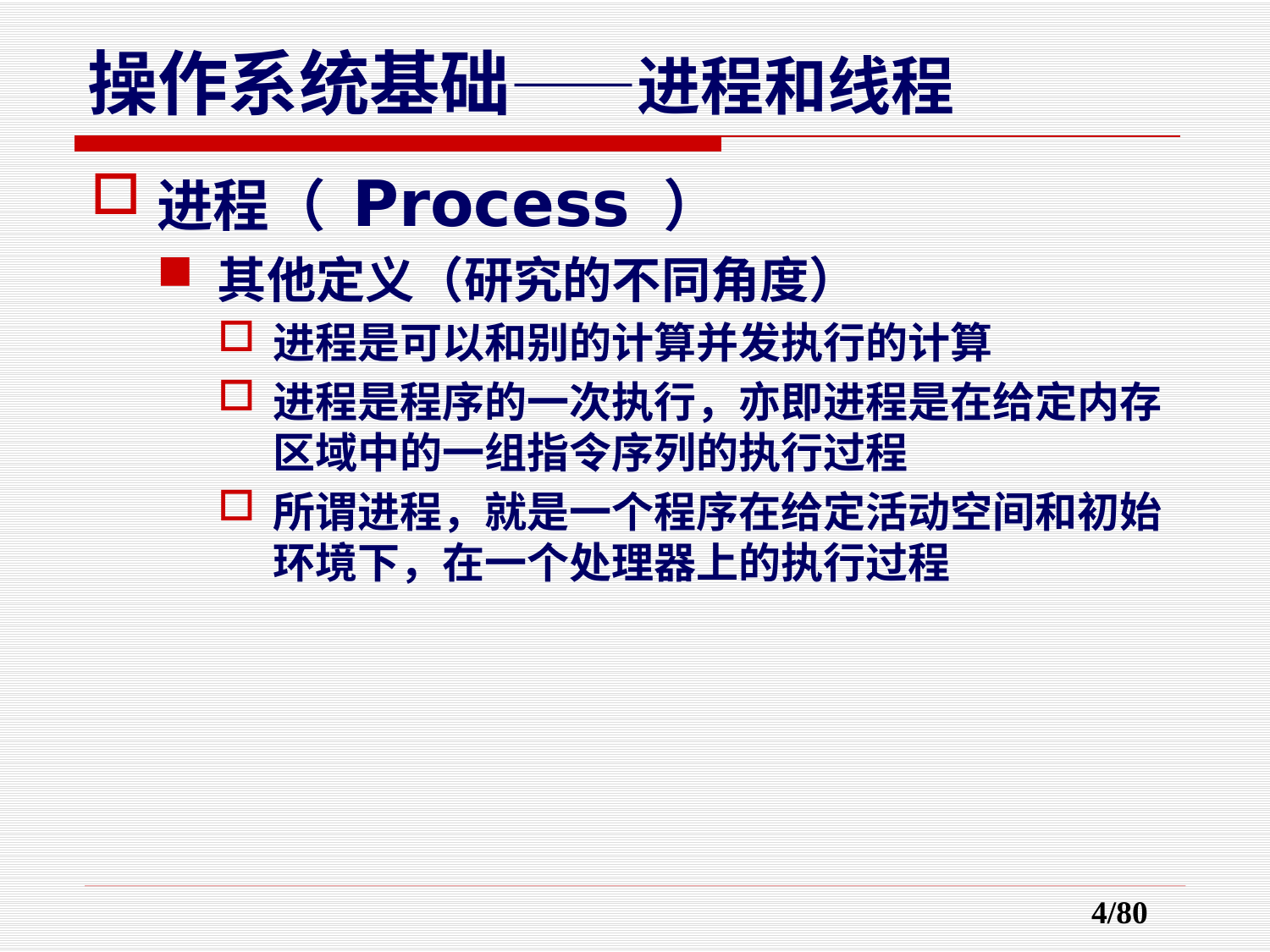

# 操作系统基础——进程和线程
进程（ Process ）
其他定义（研究的不同角度）
进程是可以和别的计算并发执行的计算
进程是程序的一次执行，亦即进程是在给定内存区域中的一组指令序列的执行过程
所谓进程，就是一个程序在给定活动空间和初始环境下，在一个处理器上的执行过程